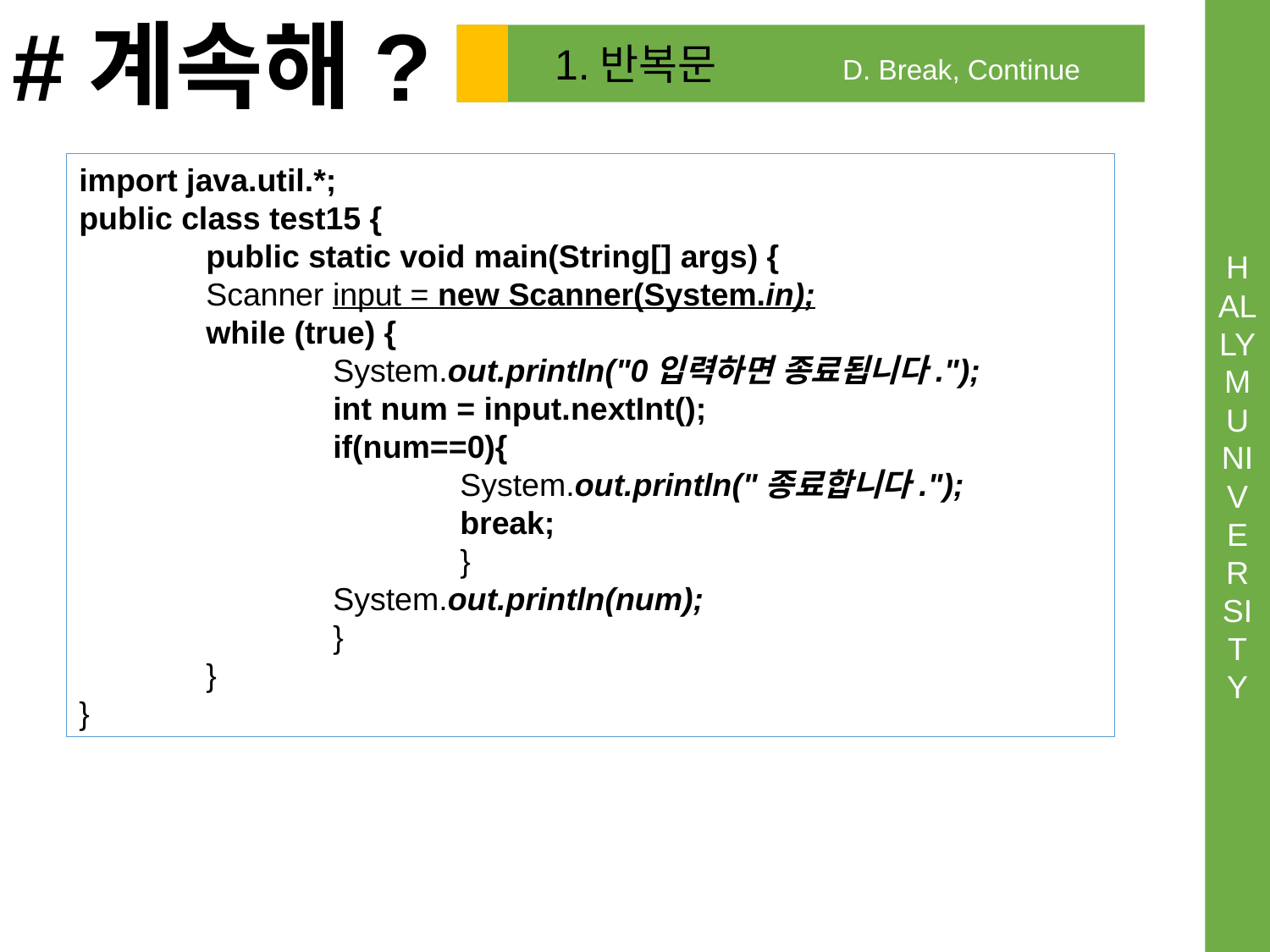

#계속해?
1.반복문	  D. Break, Continue
import java.util.*;
public class test15 {
	public static void main(String[] args) {
	Scanner input = new Scanner(System.in);
	while (true) {
		System.out.println("0입력하면 종료됩니다.");
		int num = input.nextInt();
		if(num==0){
			System.out.println("종료합니다.");
			break;
			}
		System.out.println(num);
		}
	}
}